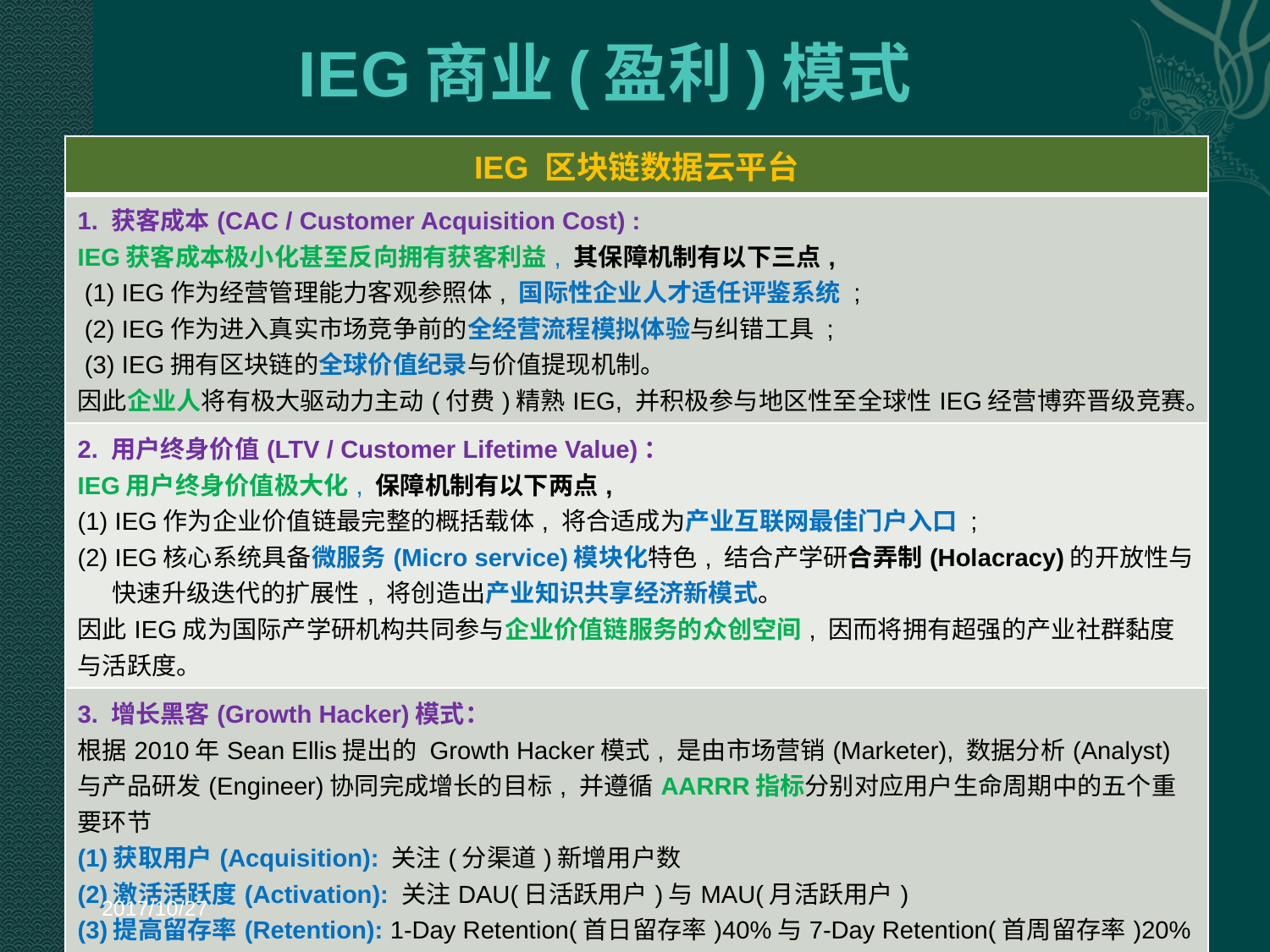

# IEG商业(盈利)模式
| IEG 区块链数据云平台 |
| --- |
| 1. 获客成本(CAC / Customer Acquisition Cost) : IEG获客成本极小化甚至反向拥有获客利益, 其保障机制有以下三点, (1) IEG作为经营管理能力客观参照体, 国际性企业人才适任评鉴系统 ; (2) IEG作为进入真实市场竞争前的全经营流程模拟体验与纠错工具 ; (3) IEG拥有区块链的全球价值纪录与价值提现机制。 因此企业人将有极大驱动力主动(付费)精熟IEG, 并积极参与地区性至全球性IEG经营博弈晋级竞赛。 |
| 2. 用户终身价值(LTV / Customer Lifetime Value)： IEG用户终身价值极大化, 保障机制有以下两点, (1) IEG作为企业价值链最完整的概括载体, 将合适成为产业互联网最佳门户入口 ; (2) IEG核心系统具备微服务(Micro service)模块化特色, 结合产学研合弄制(Holacracy)的开放性与 快速升级迭代的扩展性, 将创造出产业知识共享经济新模式。 因此IEG成为国际产学研机构共同参与企业价值链服务的众创空间, 因而将拥有超强的产业社群黏度与活跃度。 |
| 3. 增长黑客(Growth Hacker)模式： 根据2010年Sean Ellis提出的 Growth Hacker模式, 是由市场营销(Marketer), 数据分析(Analyst)与产品研发(Engineer)协同完成增长的目标, 并遵循AARRR指标分别对应用户生命周期中的五个重要环节 (1)获取用户(Acquisition): 关注(分渠道)新增用户数 (2)激活活跃度(Activation): 关注DAU(日活跃用户)与MAU(月活跃用户) (3)提高留存率(Retention): 1-Day Retention(首日留存率)40%与7-Day Retention(首周留存率)20% (4)获取盈利(Revenue): 关注ARPU(平均每用户收入)与ARPPU(平均每付费用户收入) (5)病毒式传播推荐(Referral): 关注K因子>1, K =(每个用户邀请亲友数)\*(受邀人用户转化率) |
2017/10/27
23